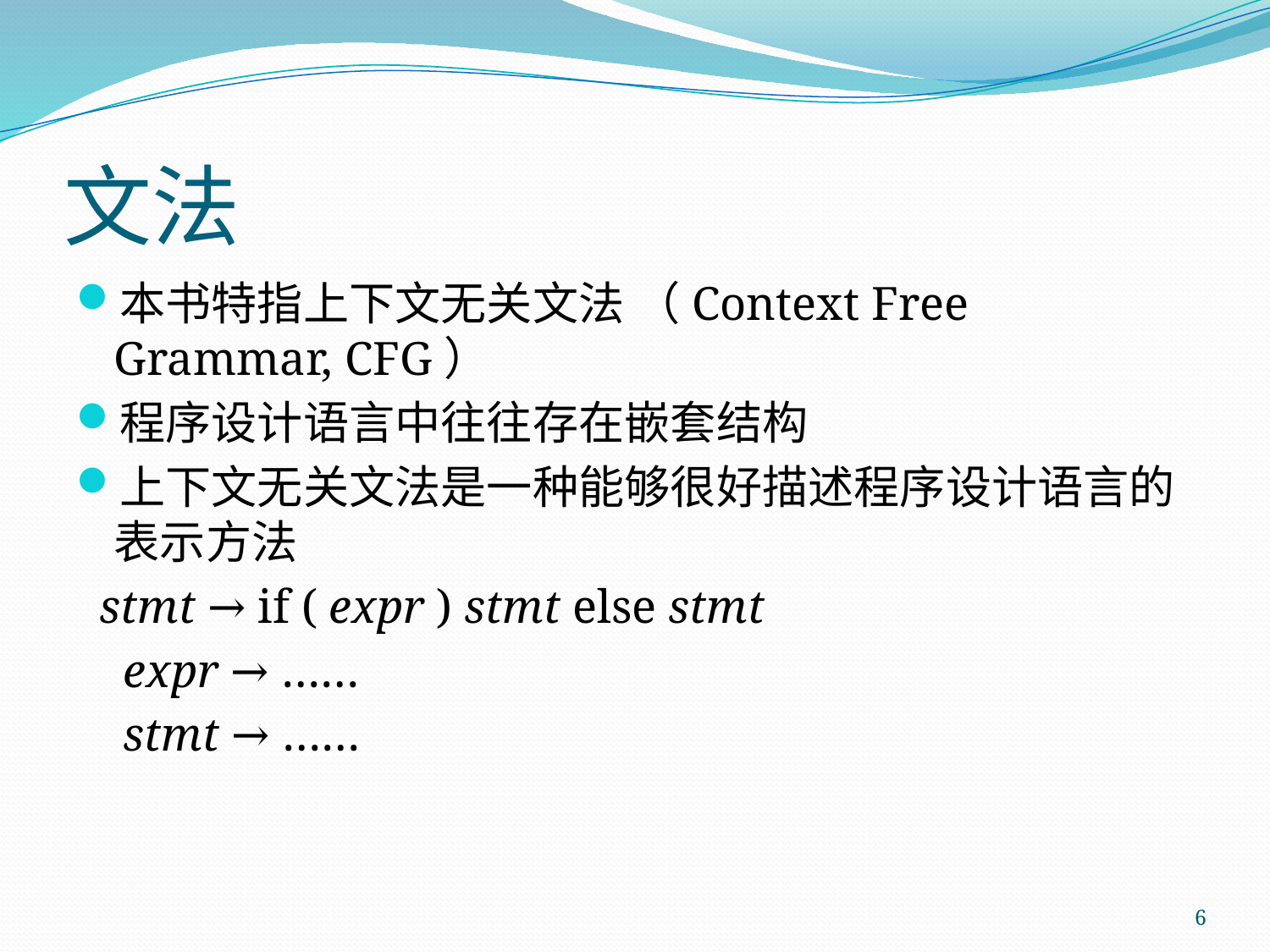

# 文法
本书特指上下文无关文法 （Context Free Grammar, CFG）
程序设计语言中往往存在嵌套结构
上下文无关文法是一种能够很好描述程序设计语言的表示方法
  stmt → if ( expr ) stmt else stmt
    expr → ……
    stmt → ……
6